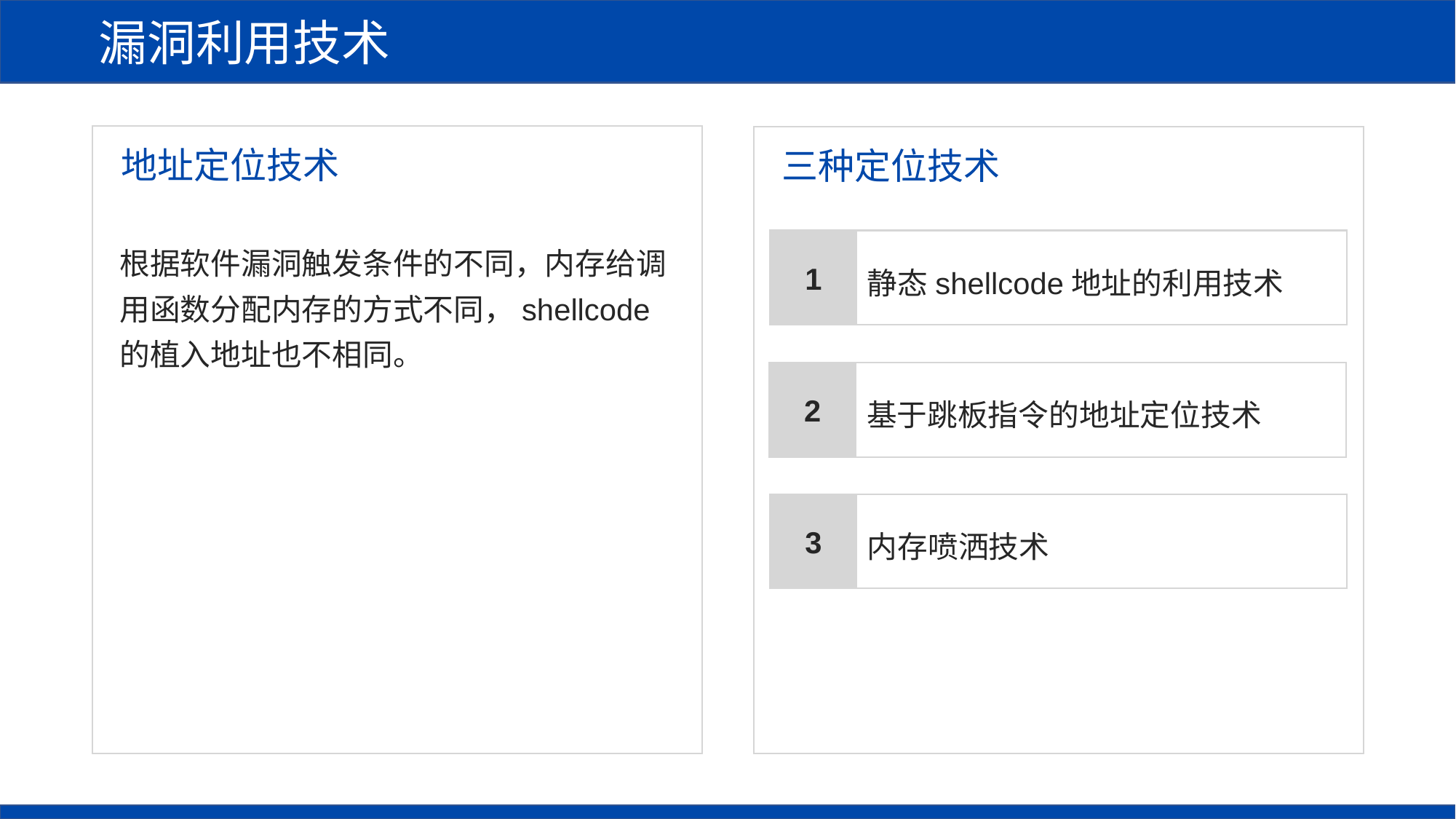

漏洞利用技术

地址定位技术
三种定位技术
根据软件漏洞触发条件的不同，内存给调用函数分配内存的方式不同，shellcode的植入地址也不相同。
1
静态shellcode地址的利用技术
2
基于跳板指令的地址定位技术
3
内存喷洒技术